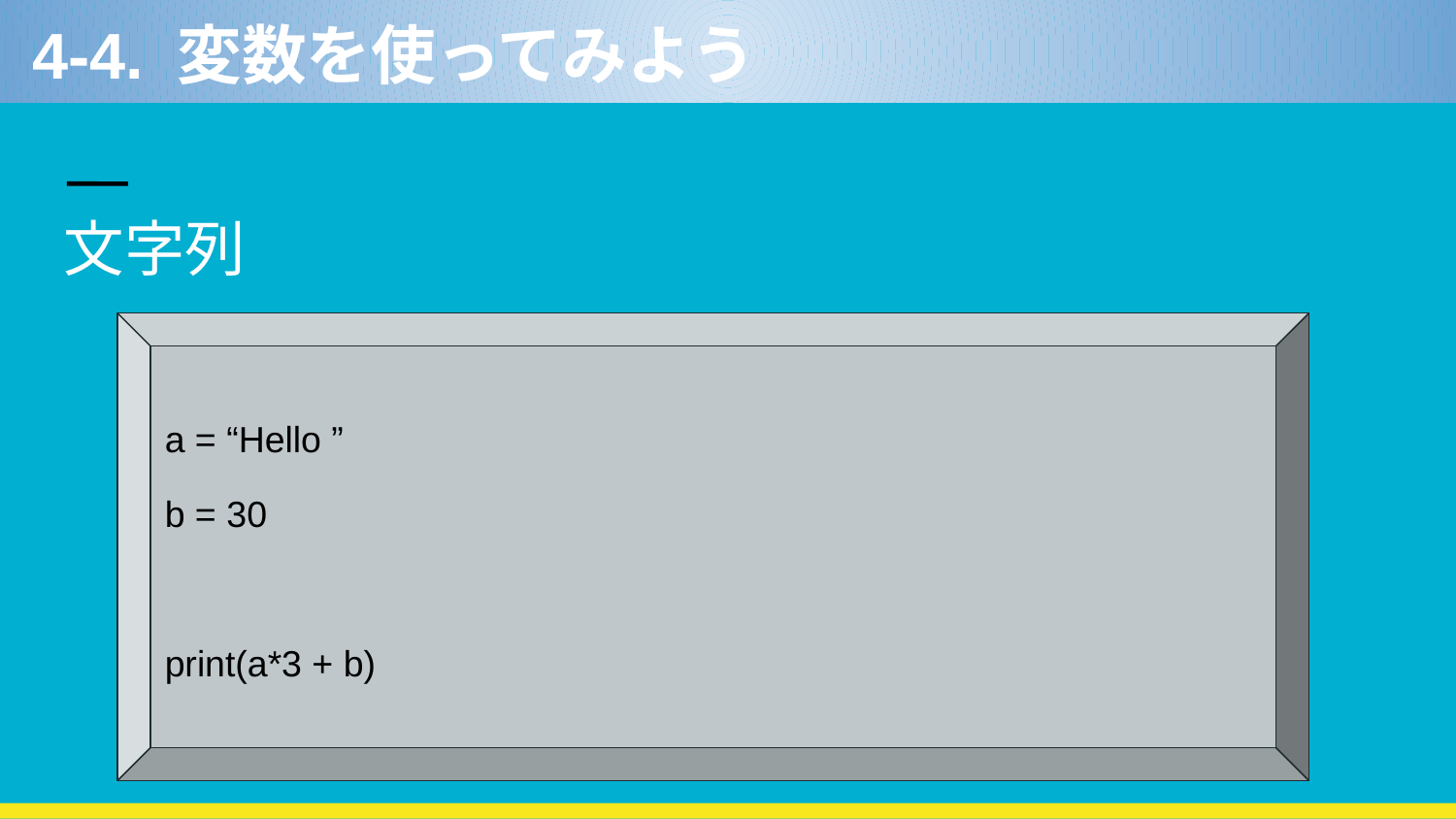

4-4. 変数を使ってみよう
文字列
a = “Hello ”
b = 30

print(a*3 + b)